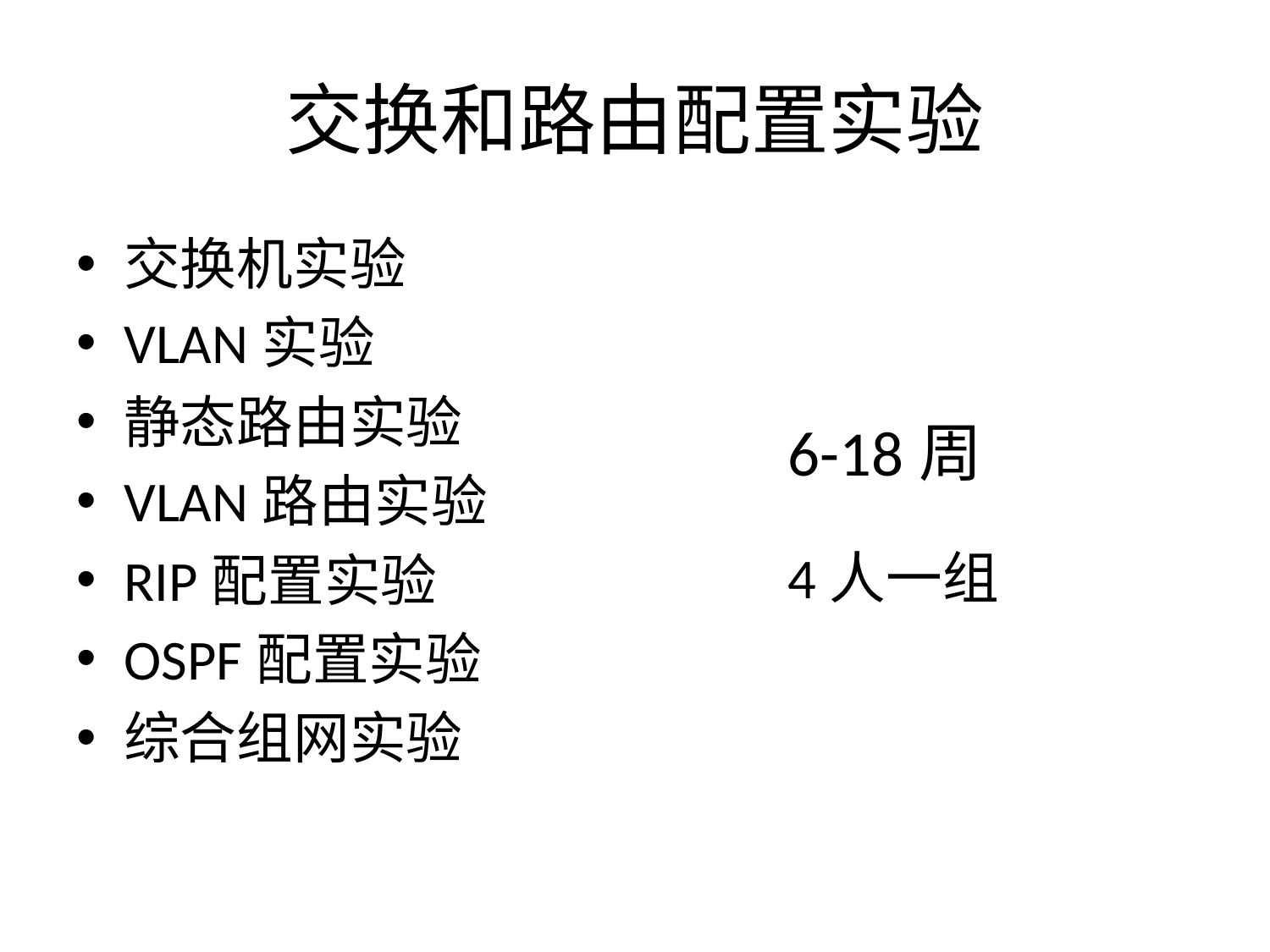

# 交换和路由配置实验
交换机实验
VLAN实验
静态路由实验
VLAN路由实验
RIP配置实验
OSPF配置实验
综合组网实验
6-18周
4人一组